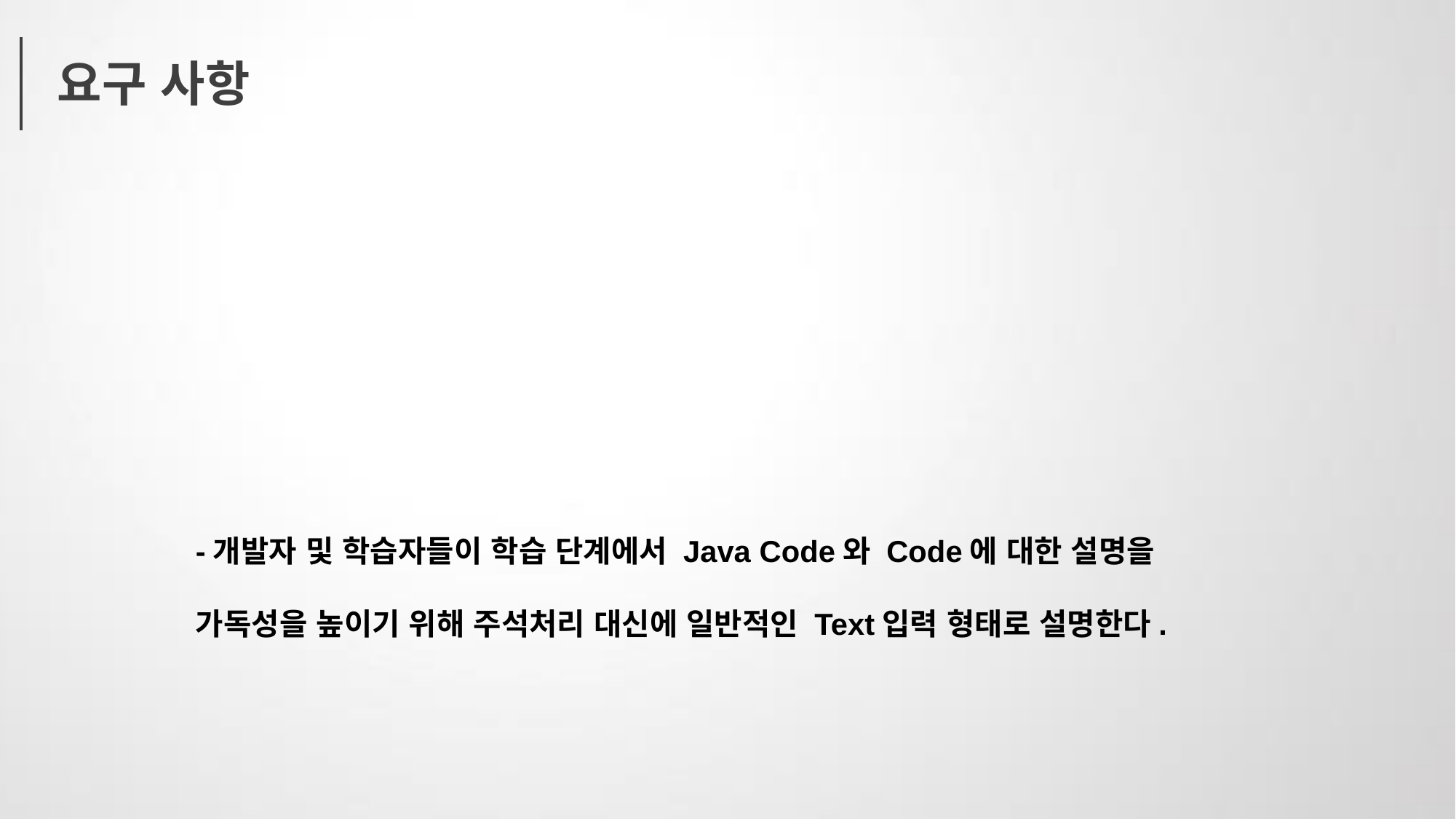

요구 사항
-개발자 및 학습자들이 학습 단계에서 Java Code와 Code에 대한 설명을

가독성을 높이기 위해 주석처리 대신에 일반적인 Text입력 형태로 설명한다.